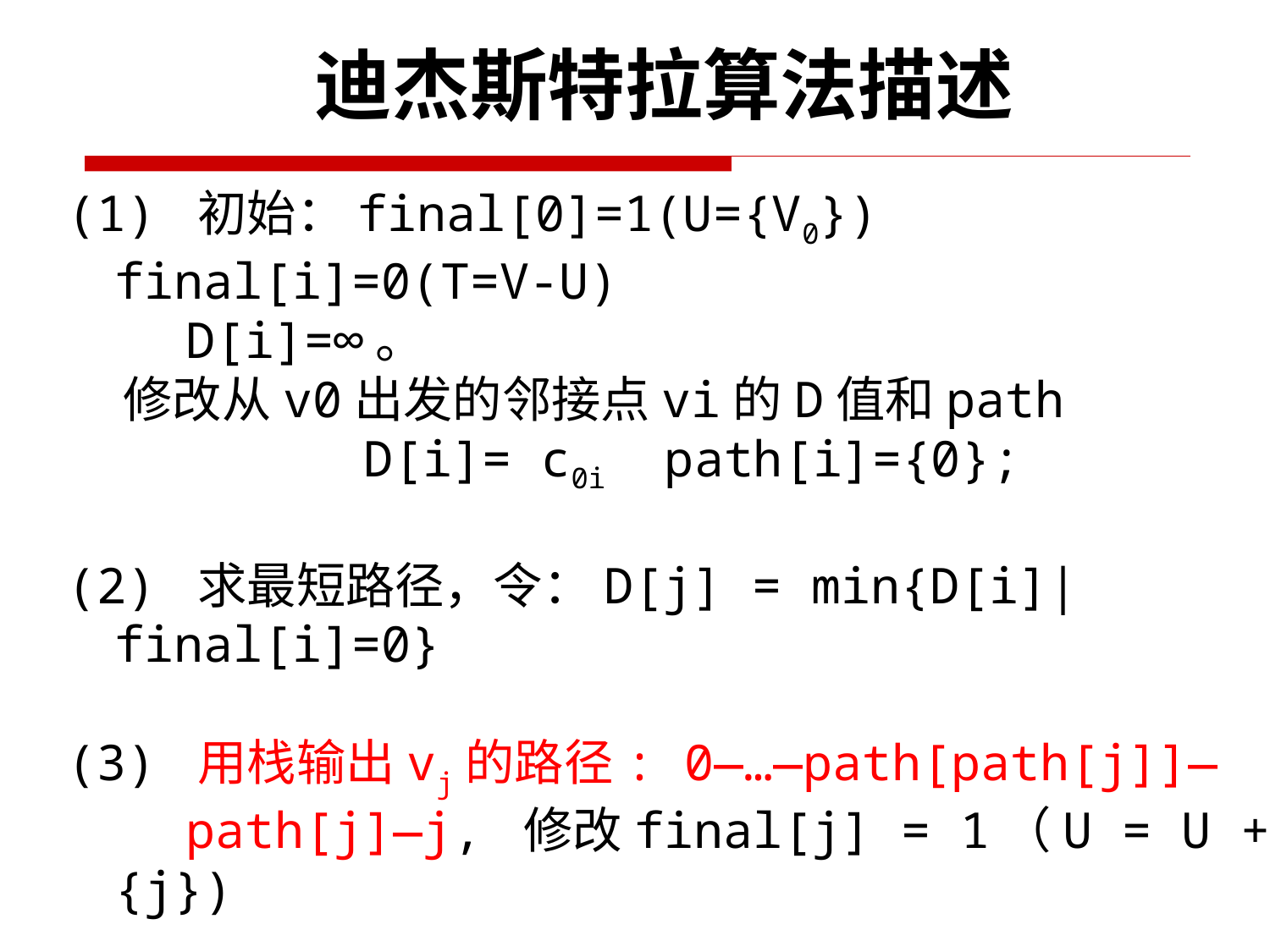

迪杰斯特拉算法描述
(1) 初始：final[0]=1(U={V0})   final[i]=0(T=V-U)
    D[i]=∞。
    修改从v0出发的邻接点vi的D值和path
          D[i]= c0i  path[i]={0};

(2) 求最短路径，令：D[j] = min{D[i]|final[i]=0}

(3) 用栈输出vj的路径: 0—…—path[path[j]]—
    path[j]—j, 修改final[j] = 1（U = U + {j})